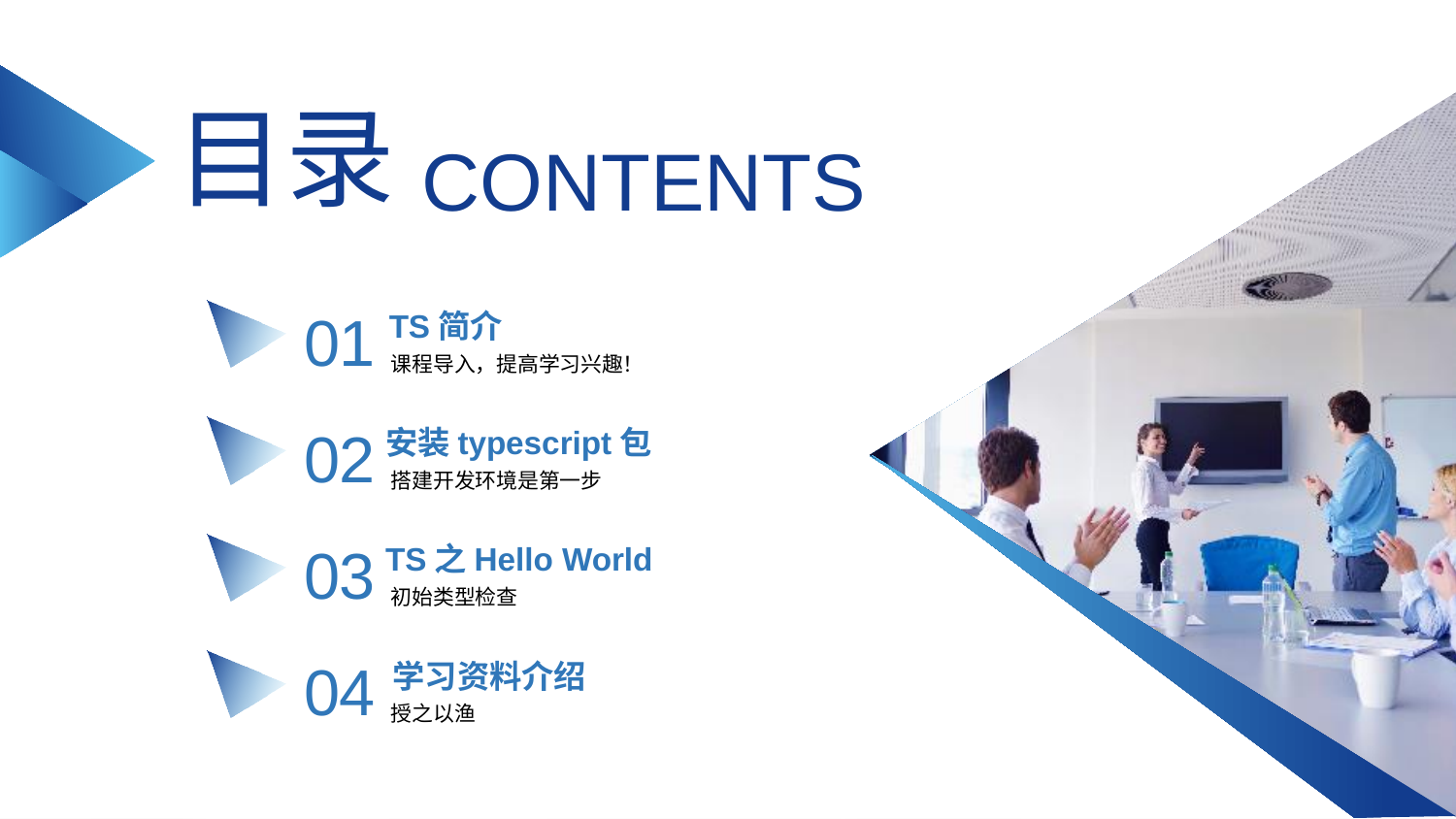

目录
CONTENTS

01
TS简介
课程导入，提高学习兴趣！

02
安装typescript包
搭建开发环境是第一步

03
TS之Hello World
初始类型检查

04
学习资料介绍
授之以渔